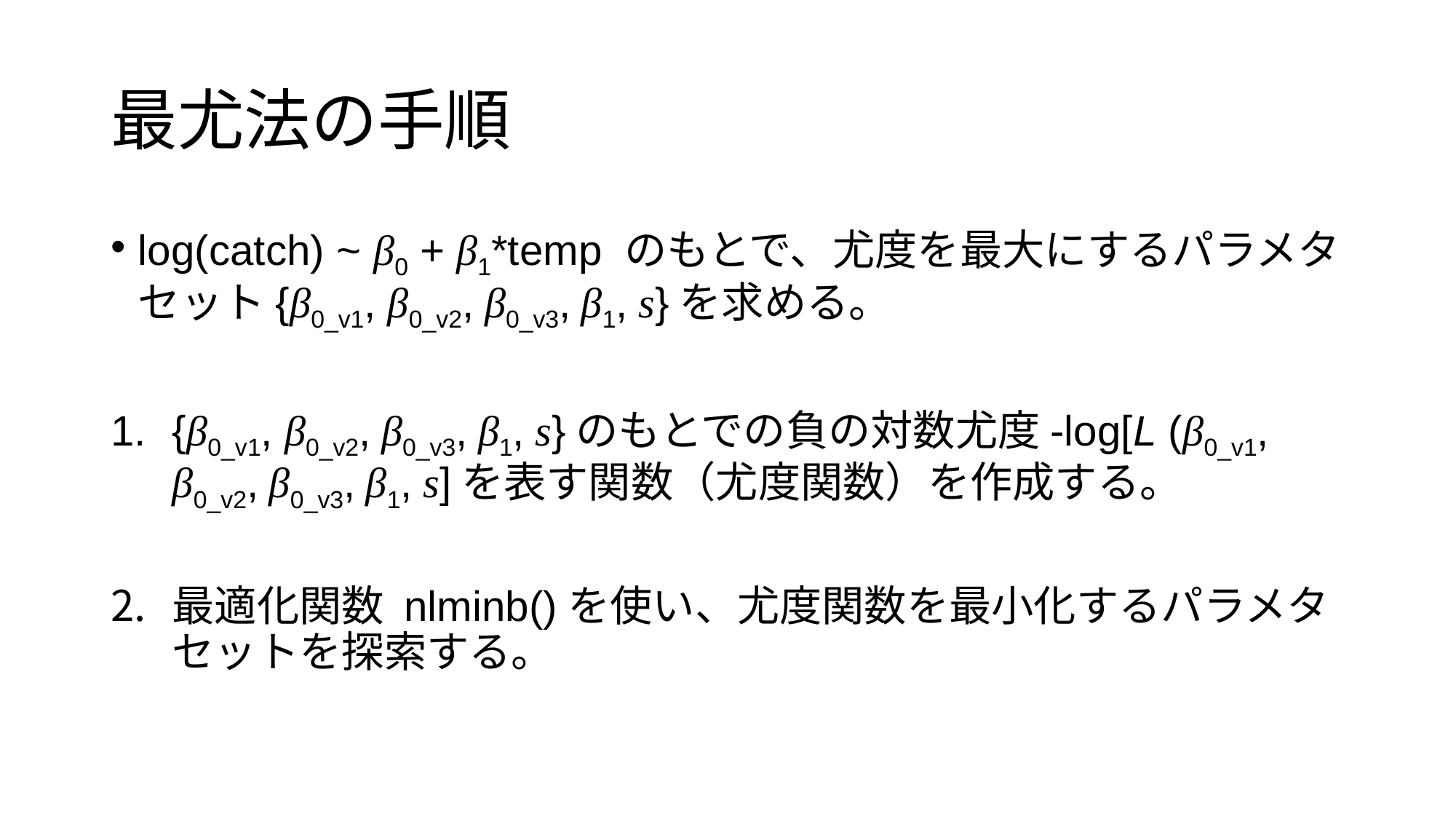

# 最尤法の手順
log(catch) ~ β0 + β1*temp のもとで、尤度を最大にするパラメタセット{β0_v1, β0_v2, β0_v3, β1, s}を求める。

{β0_v1, β0_v2, β0_v3, β1, s}のもとでの負の対数尤度-log[L (β0_v1, β0_v2, β0_v3, β1, s]を表す関数（尤度関数）を作成する。

最適化関数 nlminb()を使い、尤度関数を最小化するパラメタセットを探索する。